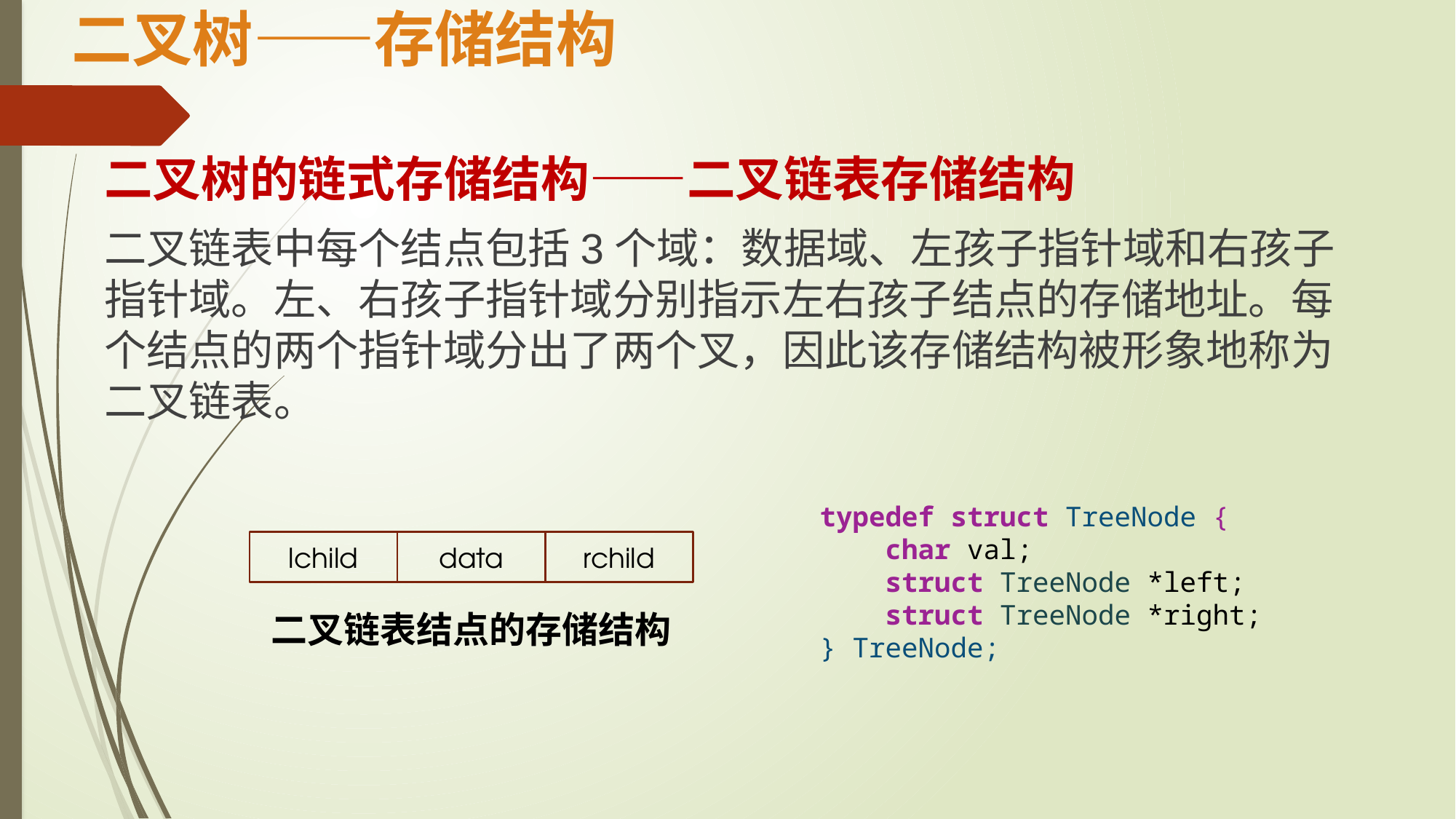

# 二叉树——存储结构
二叉树的链式存储结构——二叉链表存储结构
二叉链表中每个结点包括3个域：数据域、左孩子指针域和右孩子指针域。左、右孩子指针域分别指示左右孩子结点的存储地址。每个结点的两个指针域分出了两个叉，因此该存储结构被形象地称为二叉链表。
typedef struct TreeNode {
    char val;
    struct TreeNode *left;
    struct TreeNode *right;
} TreeNode;
rchild
data
lchild
二叉链表结点的存储结构